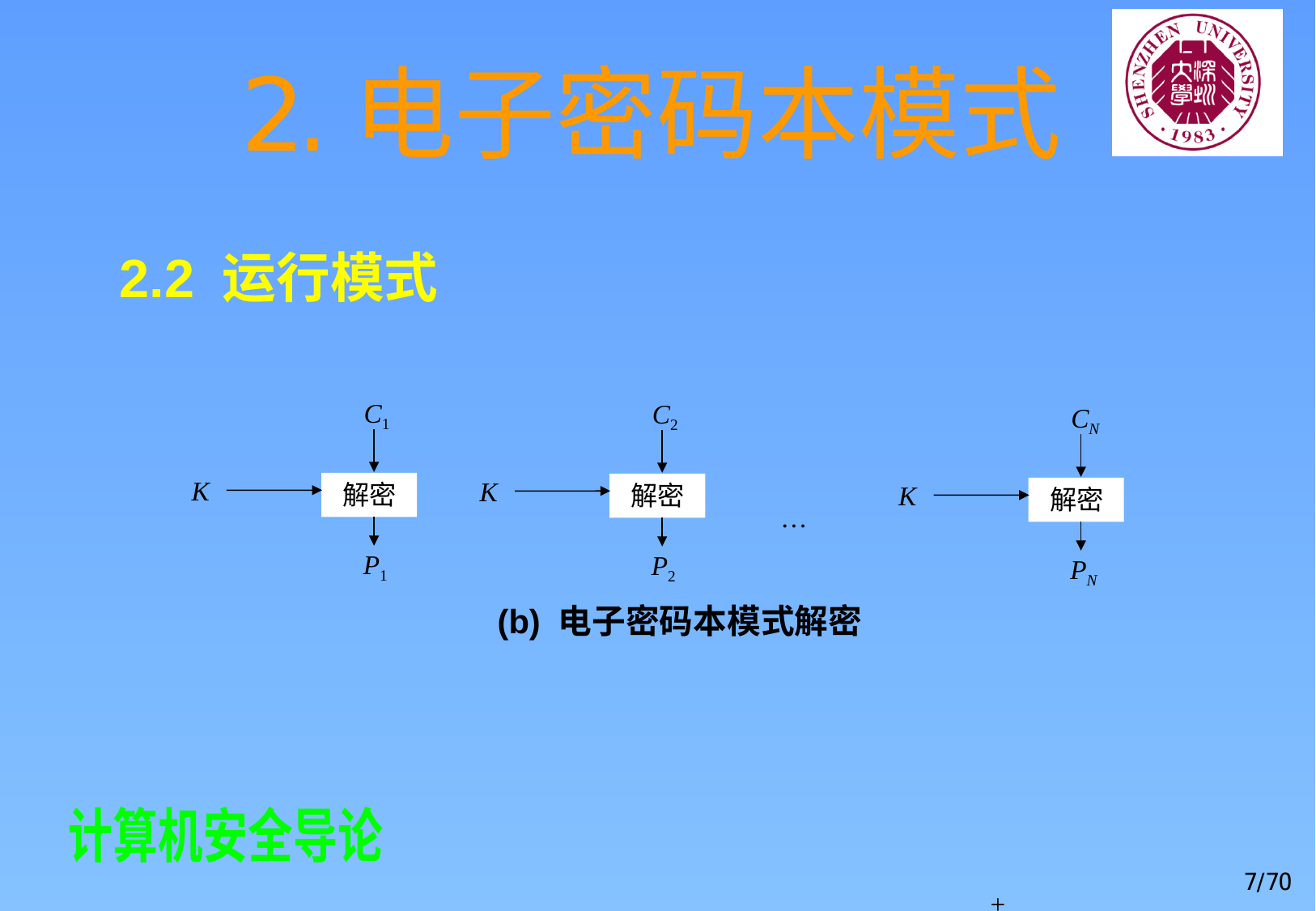

# 2.电子密码本模式
2.2 运行模式
 C1
 C2
 CN
K
K
解密
解密

K

解密

…
P1
P2
PN
(b) 电子密码本模式解密
7/70
+